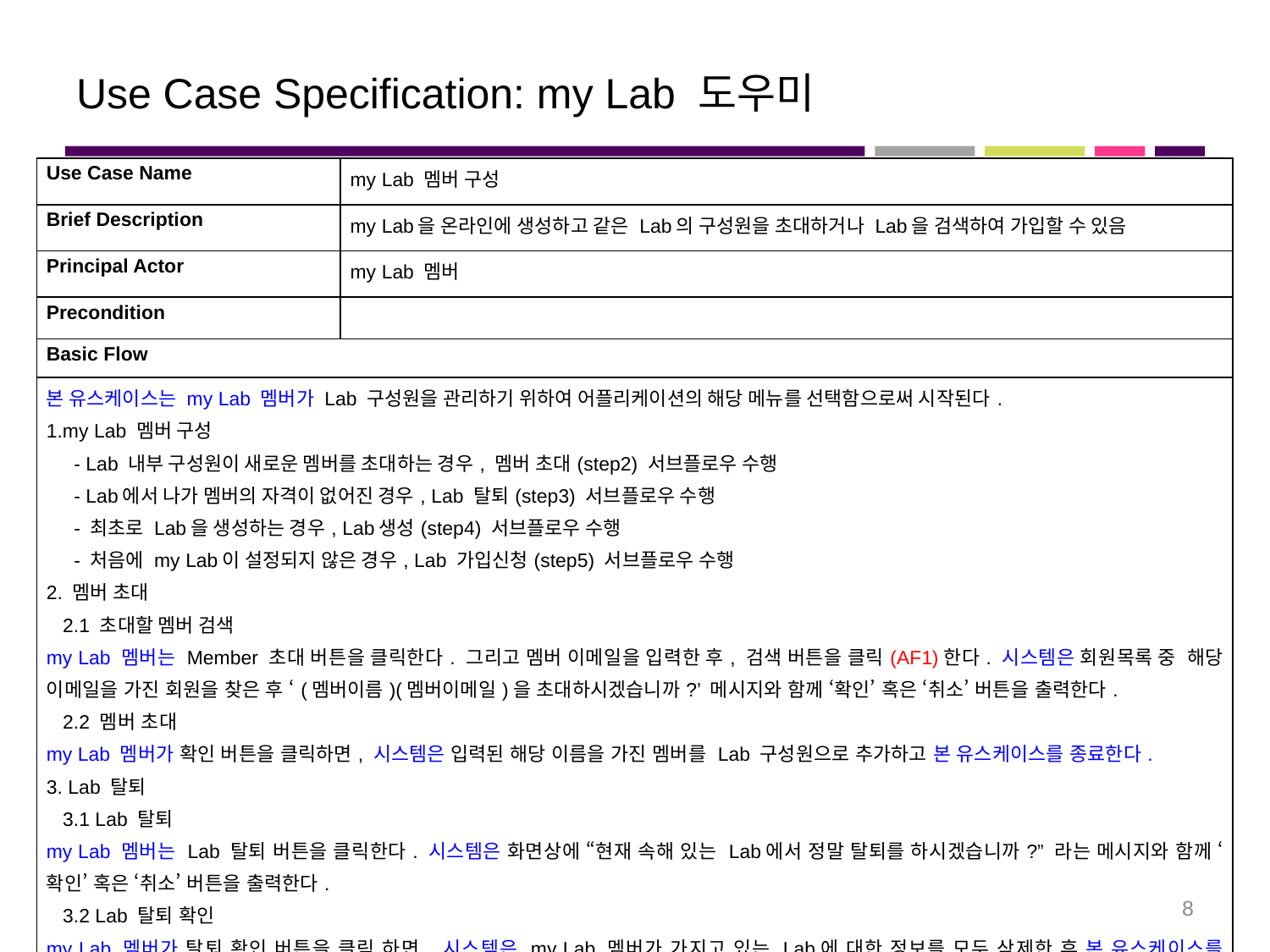

# Use Case Specification: my Lab 도우미
| Use Case Name | my Lab 멤버 구성 |
| --- | --- |
| Brief Description | my Lab을 온라인에 생성하고 같은 Lab의 구성원을 초대하거나 Lab을 검색하여 가입할 수 있음 |
| Principal Actor | my Lab 멤버 |
| Precondition |  |
| Basic Flow |  |
| 본 유스케이스는 my Lab 멤버가 Lab 구성원을 관리하기 위하여 어플리케이션의 해당 메뉴를 선택함으로써 시작된다. 1.my Lab 멤버 구성 - Lab 내부 구성원이 새로운 멤버를 초대하는 경우, 멤버 초대(step2) 서브플로우 수행 - Lab에서 나가 멤버의 자격이 없어진 경우, Lab 탈퇴(step3) 서브플로우 수행 - 최초로 Lab을 생성하는 경우, Lab생성(step4) 서브플로우 수행 - 처음에 my Lab이 설정되지 않은 경우, Lab 가입신청(step5) 서브플로우 수행 2. 멤버 초대 2.1 초대할 멤버 검색 my Lab 멤버는 Member 초대 버튼을 클릭한다. 그리고 멤버 이메일을 입력한 후, 검색 버튼을 클릭(AF1)한다. 시스템은 회원목록 중 해당 이메일을 가진 회원을 찾은 후 ‘(멤버이름)(멤버이메일)을 초대하시겠습니까?’ 메시지와 함께 ‘확인’ 혹은 ‘취소’ 버튼을 출력한다. 2.2 멤버 초대 my Lab 멤버가 확인 버튼을 클릭하면, 시스템은 입력된 해당 이름을 가진 멤버를 Lab 구성원으로 추가하고 본 유스케이스를 종료한다. 3. Lab 탈퇴 3.1 Lab 탈퇴 my Lab 멤버는 Lab 탈퇴 버튼을 클릭한다. 시스템은 화면상에 “현재 속해 있는 Lab에서 정말 탈퇴를 하시겠습니까?” 라는 메시지와 함께 ‘확인’ 혹은 ‘취소’ 버튼을 출력한다. 3.2 Lab 탈퇴 확인 my Lab 멤버가 탈퇴 확인 버튼을 클릭 하면, 시스템은 my Lab 멤버가 가지고 있는 Lab에 대한 정보를 모두 삭제한 후 본 유스케이스를 종료한다. |  |
8